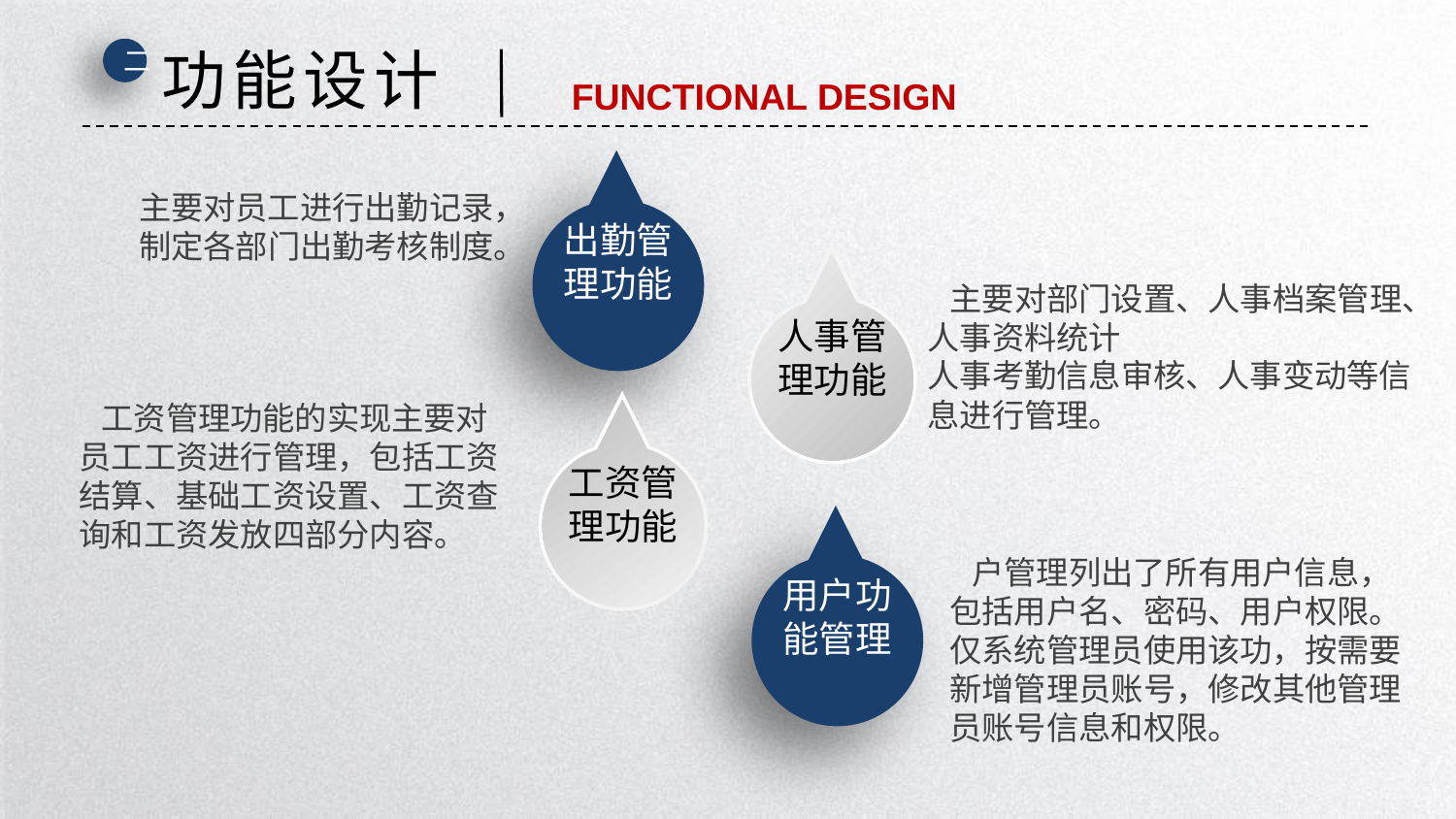

功能设计
二
FUNCTIONAL DESIGN
出勤管理功能
主要对员工进行出勤记录，制定各部门出勤考核制度。

人事管理功能
  主要对部门设置、人事档案管理、人事资料统计
人事考勤信息审核、人事变动等信息进行管理。
  工资管理功能的实现主要对员工工资进行管理，包括工资结算、基础工资设置、工资查询和工资发放四部分内容。

工资管理功能
用户功能管理
  户管理列出了所有用户信息，包括用户名、密码、用户权限。仅系统管理员使用该功，按需要新增管理员账号，修改其他管理员账号信息和权限。